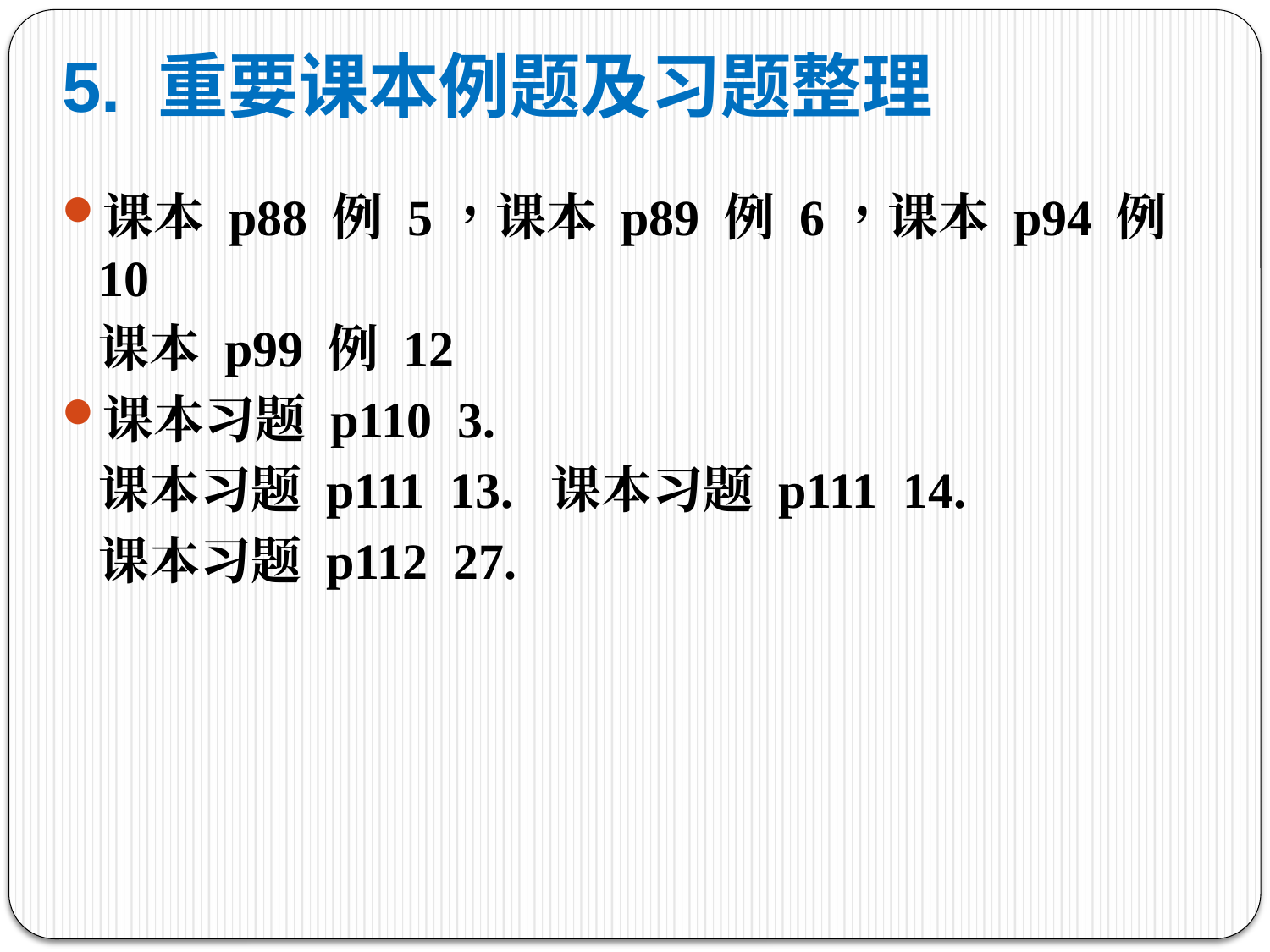

# 5. 重要课本例题及习题整理
课本 p88 例 5，课本 p89 例 6，课本 p94 例 10
	课本 p99 例 12
课本习题 p110  3.
	课本习题 p111  13.  课本习题 p111  14.
	课本习题 p112  27.